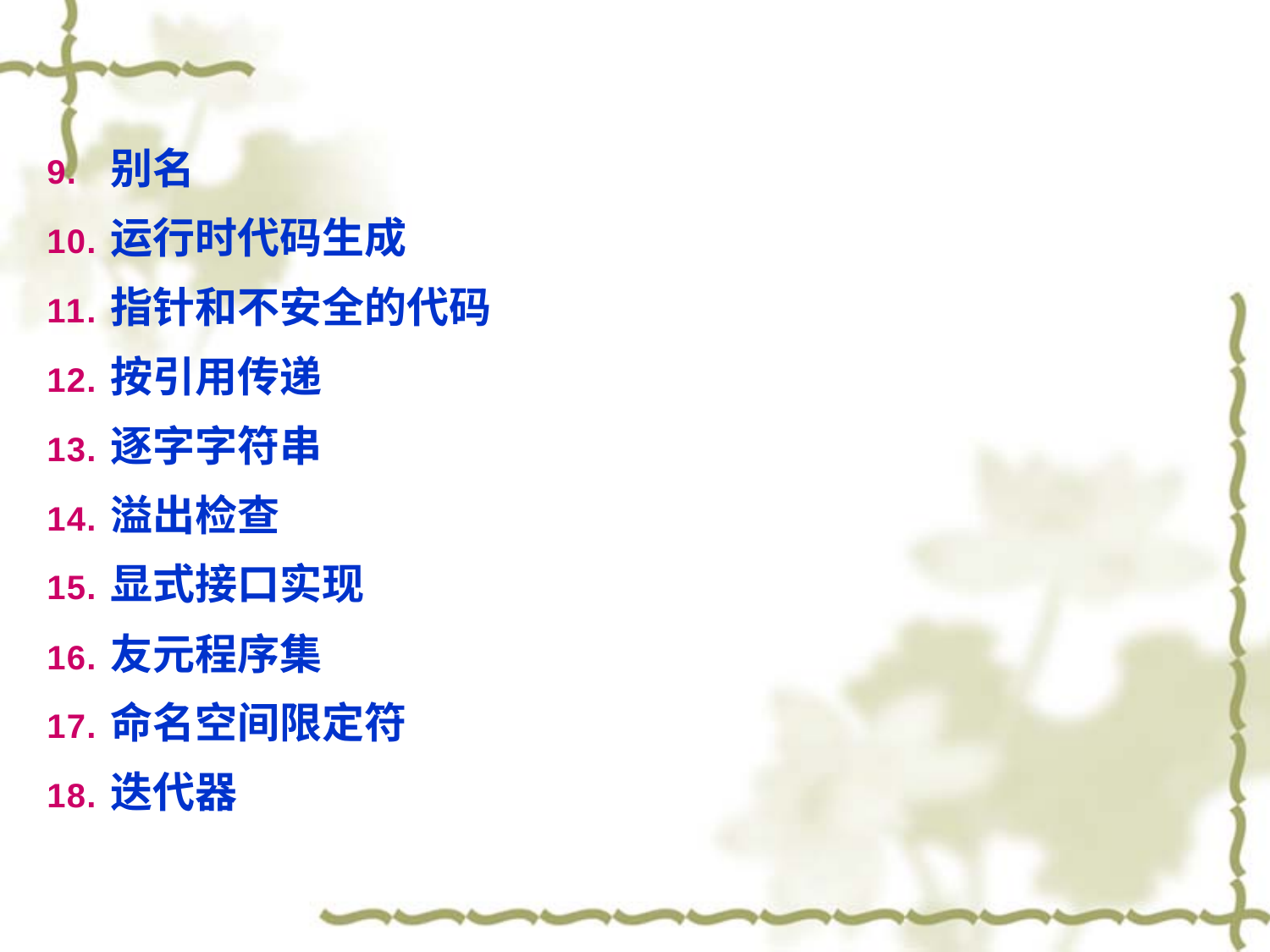

别名
运行时代码生成
指针和不安全的代码
按引用传递
逐字字符串
溢出检查
显式接口实现
友元程序集
命名空间限定符
迭代器